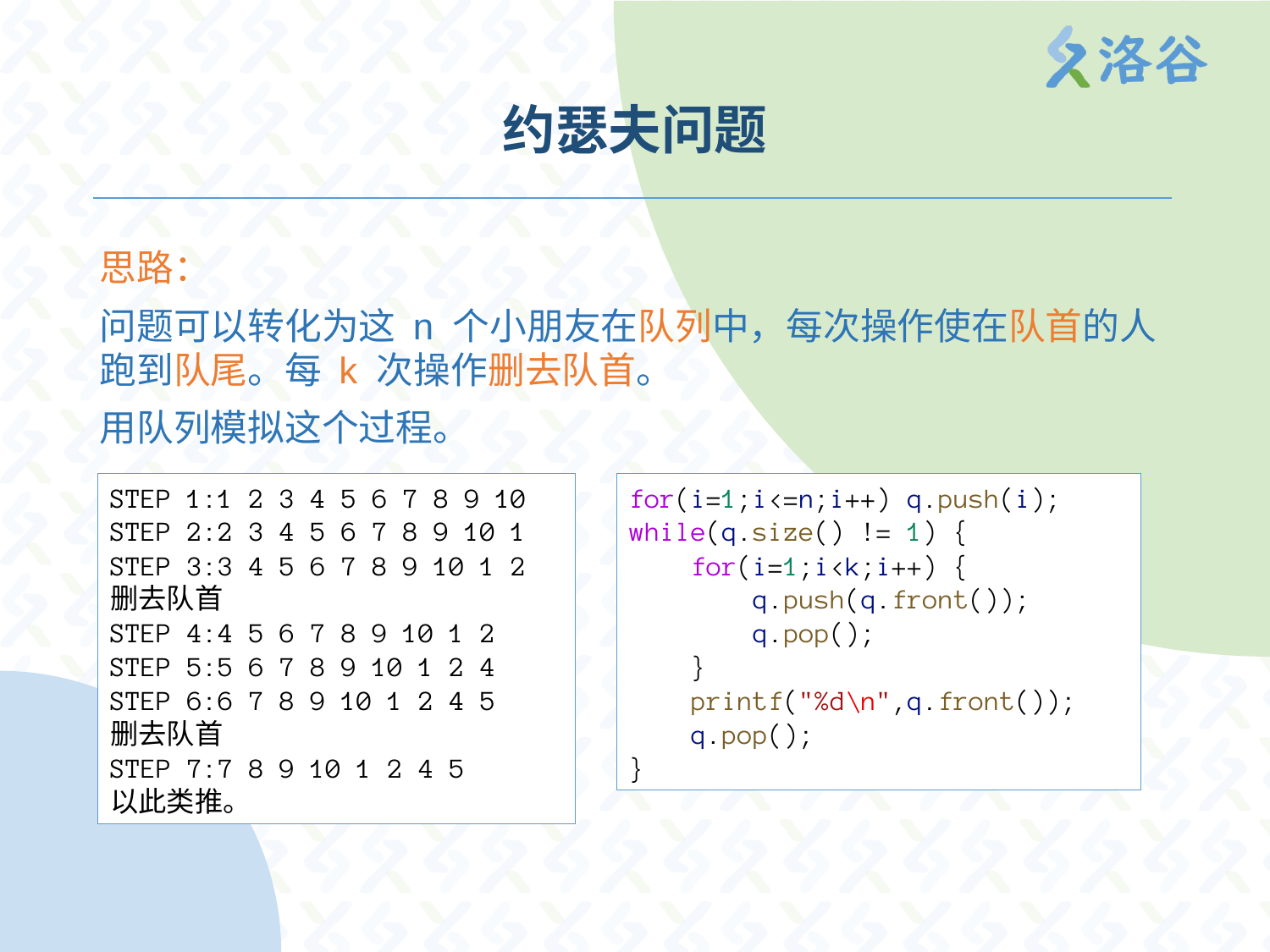

# 约瑟夫问题
思路：
问题可以转化为这 n 个小朋友在队列中，每次操作使在队首的人跑到队尾。每 k 次操作删去队首。
用队列模拟这个过程。

STEP 1:1 2 3 4 5 6 7 8 9 10
STEP 2:2 3 4 5 6 7 8 9 10 1
STEP 3:3 4 5 6 7 8 9 10 1 2
删去队首
STEP 4:4 5 6 7 8 9 10 1 2
STEP 5:5 6 7 8 9 10 1 2 4
STEP 6:6 7 8 9 10 1 2 4 5
删去队首
STEP 7:7 8 9 10 1 2 4 5
以此类推。
for(i=1;i<=n;i++) q.push(i);
while(q.size() != 1) {
    for(i=1;i<k;i++) {
        q.push(q.front());
        q.pop();
    }
    printf("%d\n",q.front());
    q.pop();
}